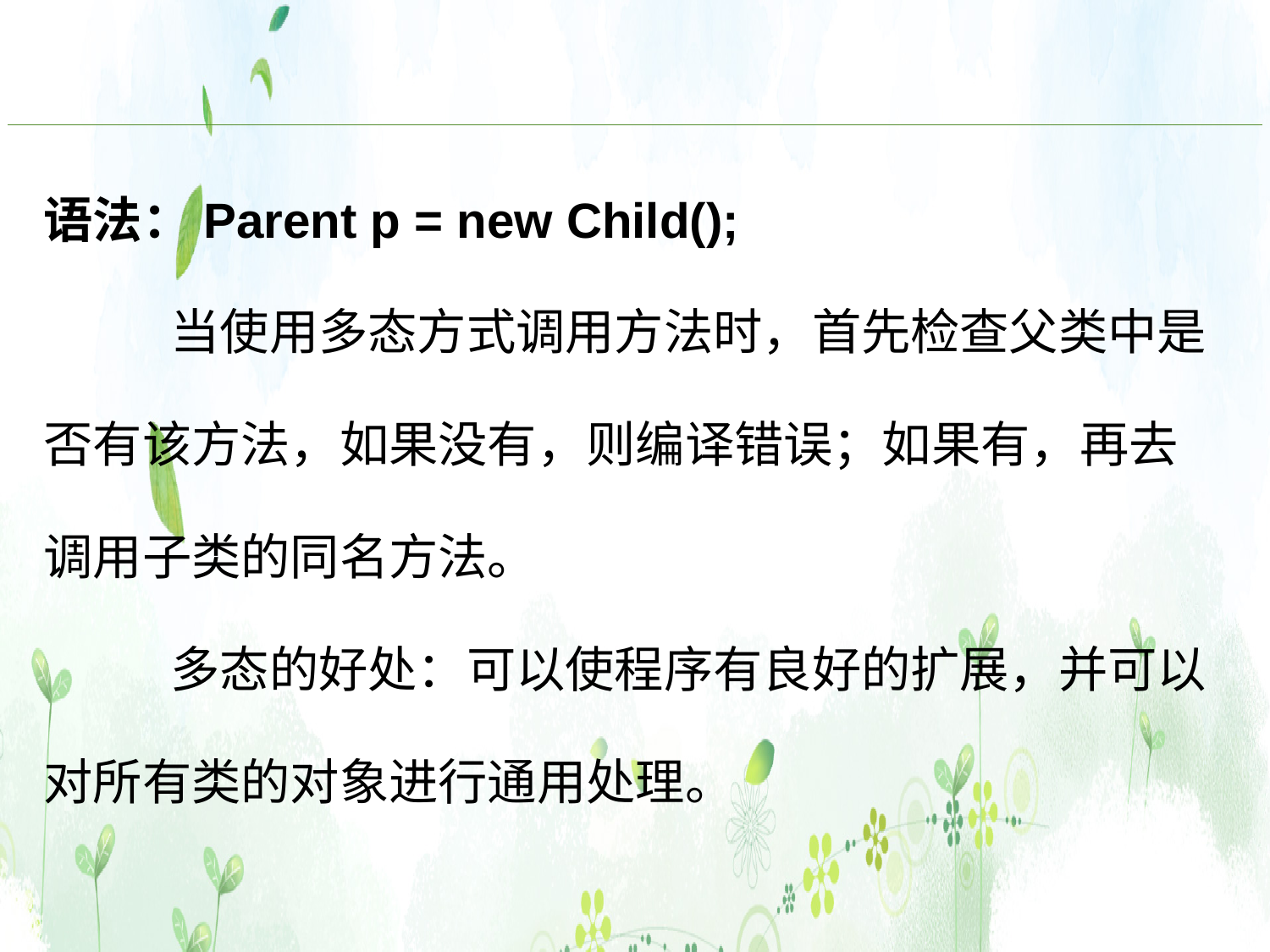

语法：Parent p = new Child();
	当使用多态方式调用方法时，首先检查父类中是否有该方法，如果没有，则编译错误；如果有，再去调用子类的同名方法。
	多态的好处：可以使程序有良好的扩展，并可以对所有类的对象进行通用处理。